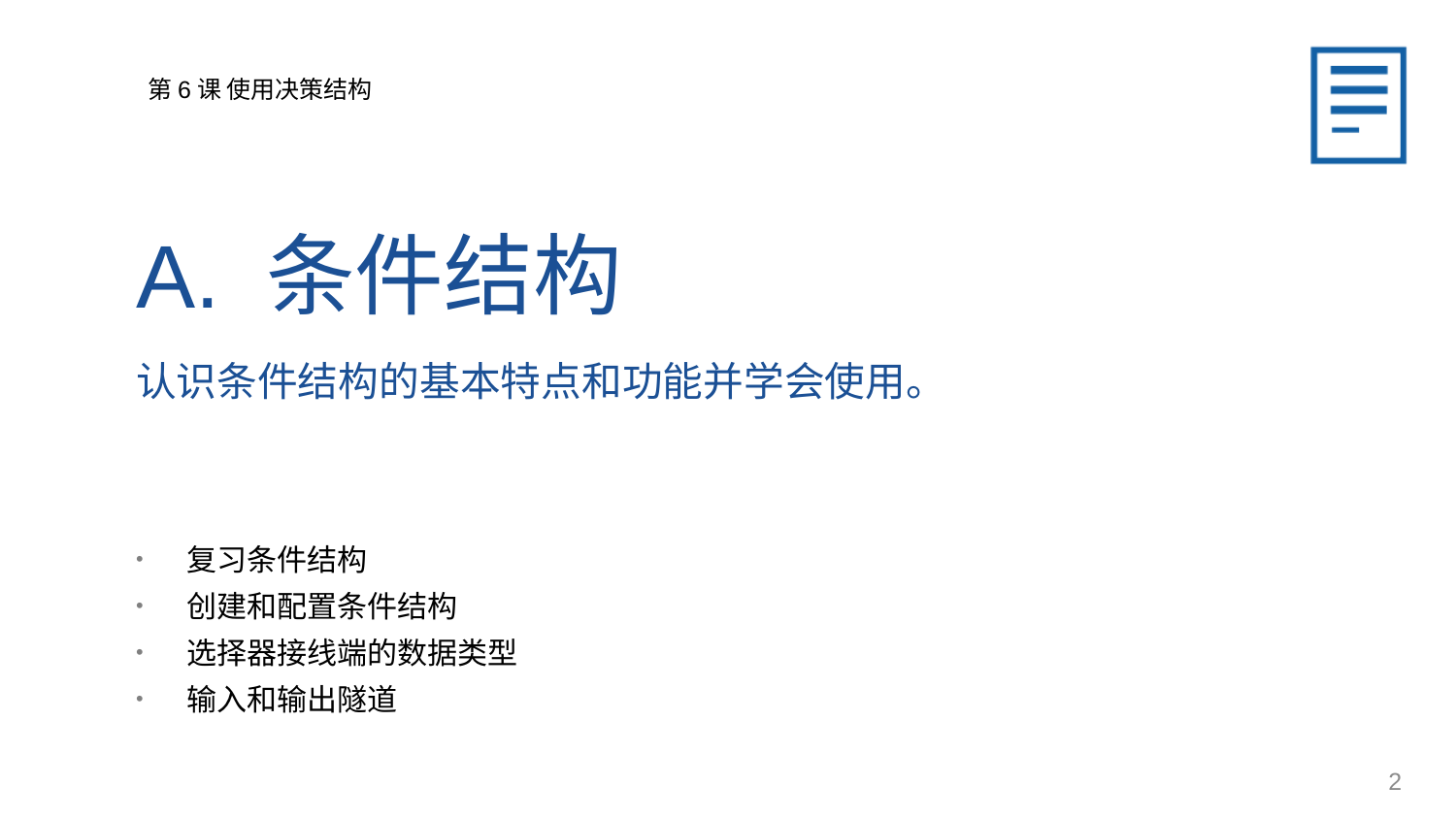

A. 条件结构
认识条件结构的基本特点和功能并学会使用。
复习条件结构
创建和配置条件结构
选择器接线端的数据类型
输入和输出隧道
2